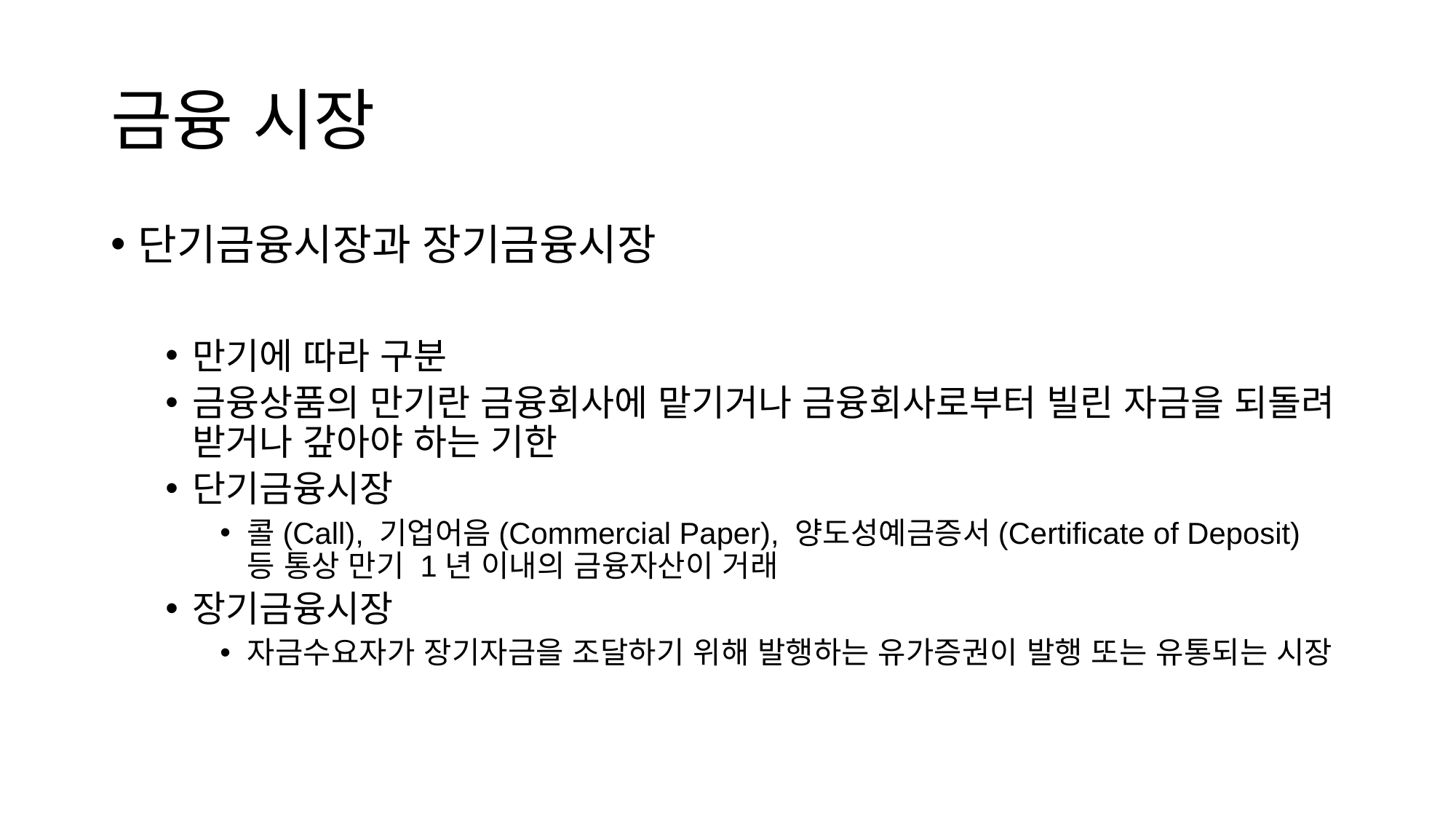

# 금융 시장
단기금융시장과 장기금융시장

만기에 따라 구분
금융상품의 만기란 금융회사에 맡기거나 금융회사로부터 빌린 자금을 되돌려 받거나 갚아야 하는 기한
단기금융시장
콜(Call), 기업어음(Commercial Paper), 양도성예금증서(Certificate of Deposit) 등 통상 만기 1년 이내의 금융자산이 거래
장기금융시장
자금수요자가 장기자금을 조달하기 위해 발행하는 유가증권이 발행 또는 유통되는 시장